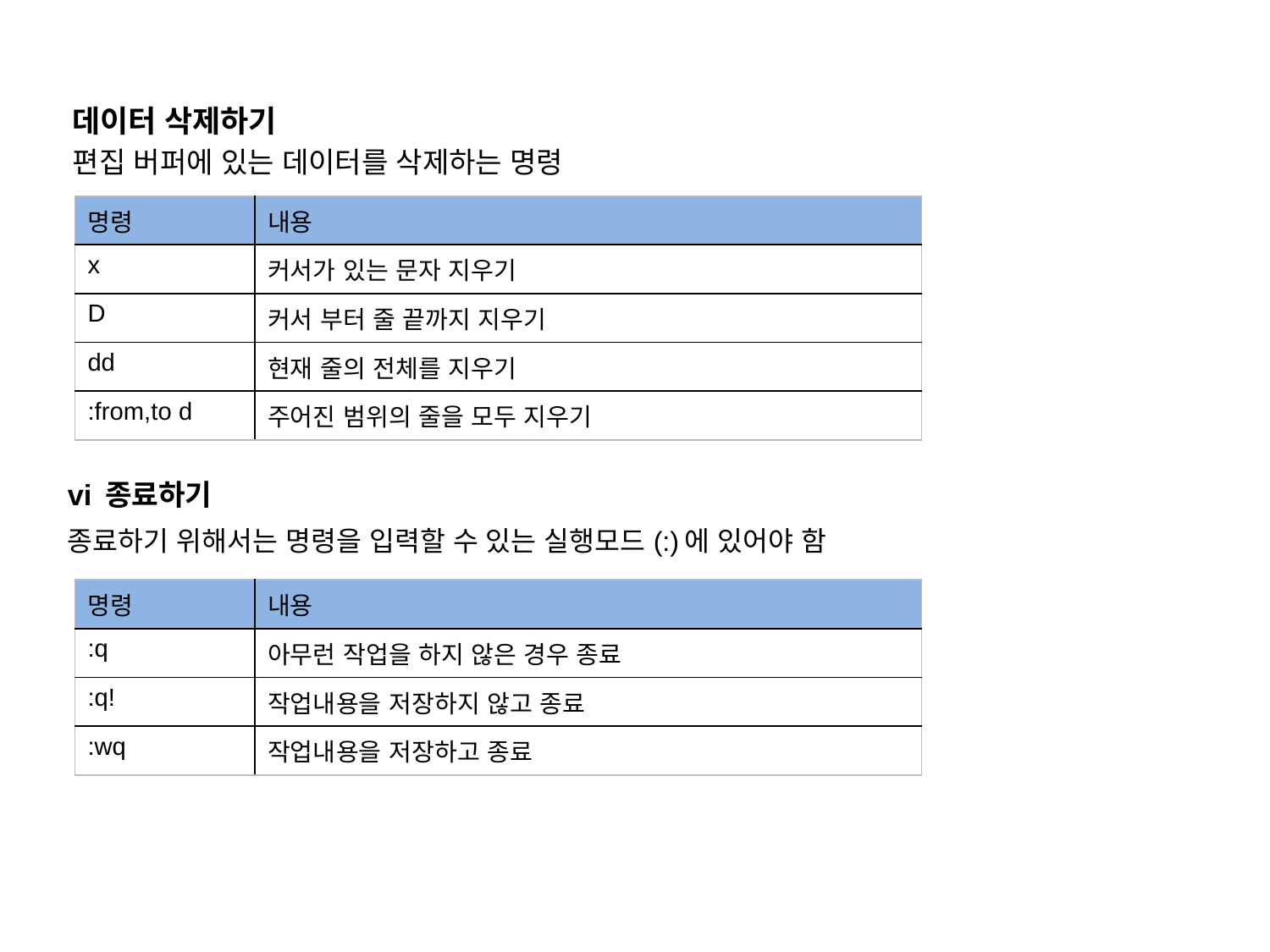

데이터 삭제하기
편집 버퍼에 있는 데이터를 삭제하는 명령

| 명령 | 내용 |
| --- | --- |
| x | 커서가 있는 문자 지우기 |
| D | 커서 부터 줄 끝까지 지우기 |
| dd | 현재 줄의 전체를 지우기 |
| :from,to d | 주어진 범위의 줄을 모두 지우기 |
vi 종료하기
종료하기 위해서는 명령을 입력할 수 있는 실행모드(:)에 있어야 함

| 명령 | 내용 |
| --- | --- |
| :q | 아무런 작업을 하지 않은 경우 종료 |
| :q! | 작업내용을 저장하지 않고 종료 |
| :wq | 작업내용을 저장하고 종료 |